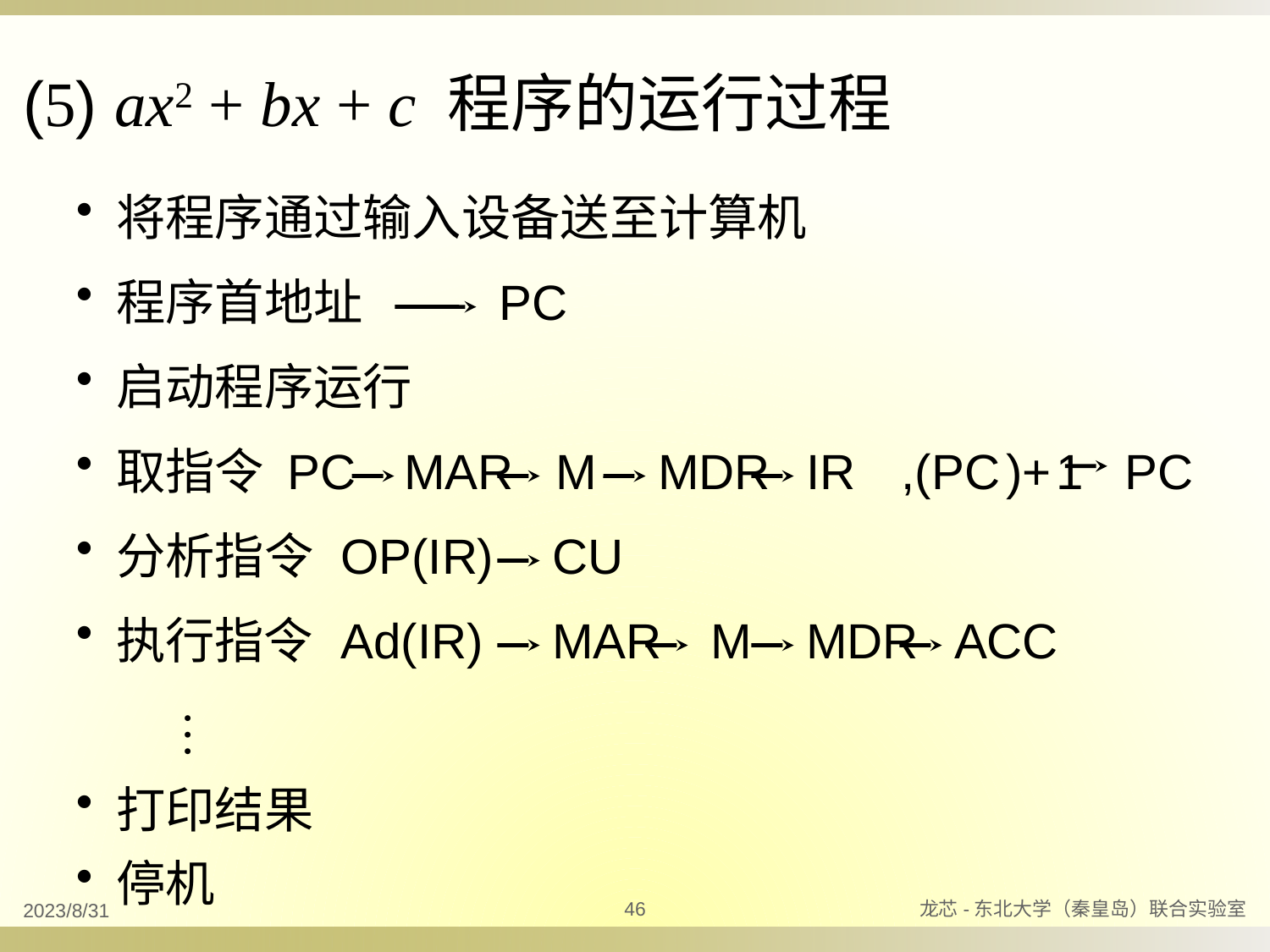

(5) ax2 + bx + c 程序的运行过程
 将程序通过输入设备送至计算机
 程序首地址
PC

 启动程序运行
 取指令
PC
MAR
M
MDR
IR
,(PC )+ 1   PC

 分析指令
OP(IR)
CU

 执行指令
Ad(IR)
MAR
M
MDR
ACC

…
 打印结果
 停机
2023/8/31
46
龙芯-东北大学（秦皇岛）联合实验室